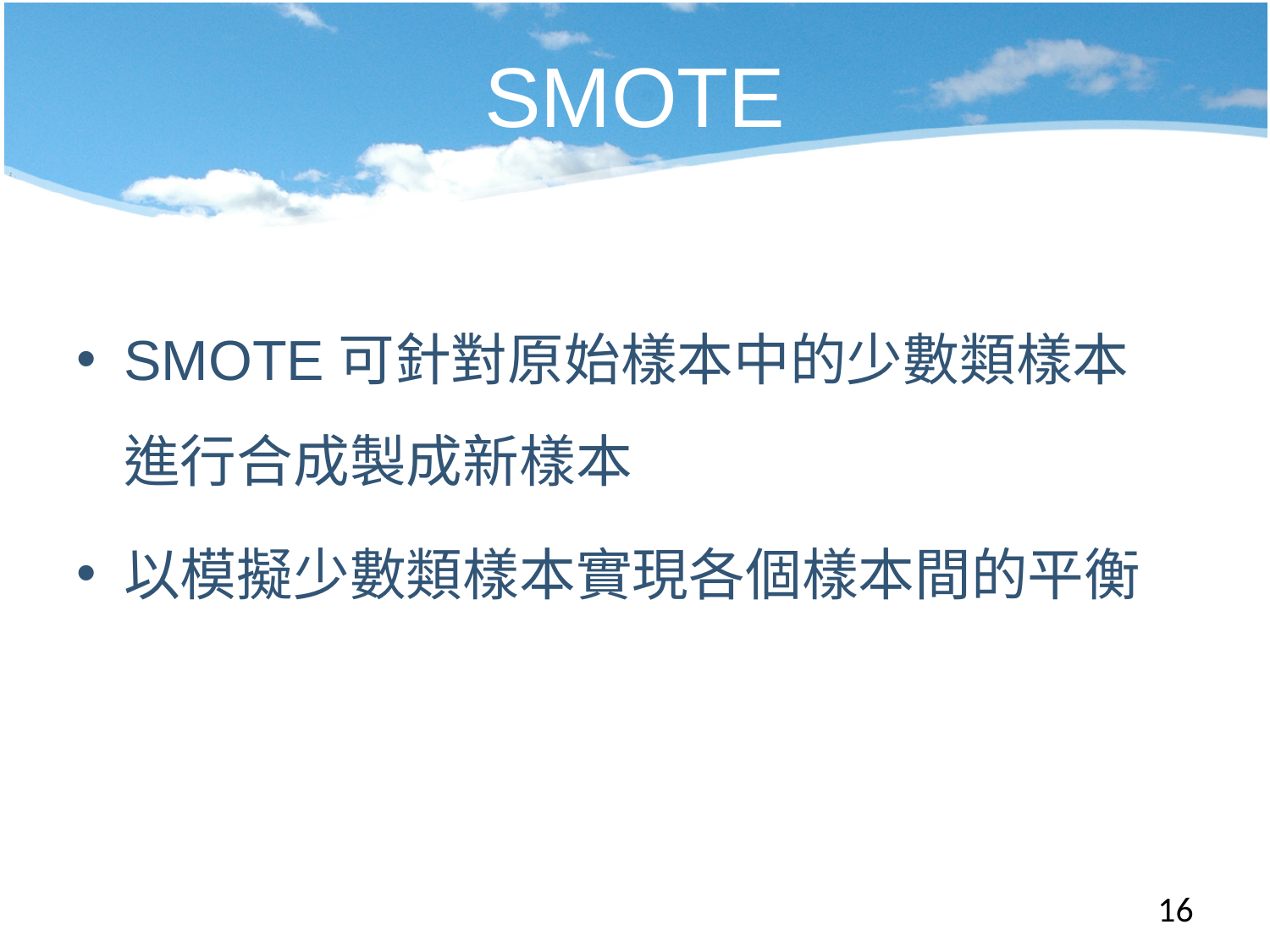

# SMOTE
SMOTE可針對原始樣本中的少數類樣本
進行合成製成新樣本
以模擬少數類樣本實現各個樣本間的平衡
16